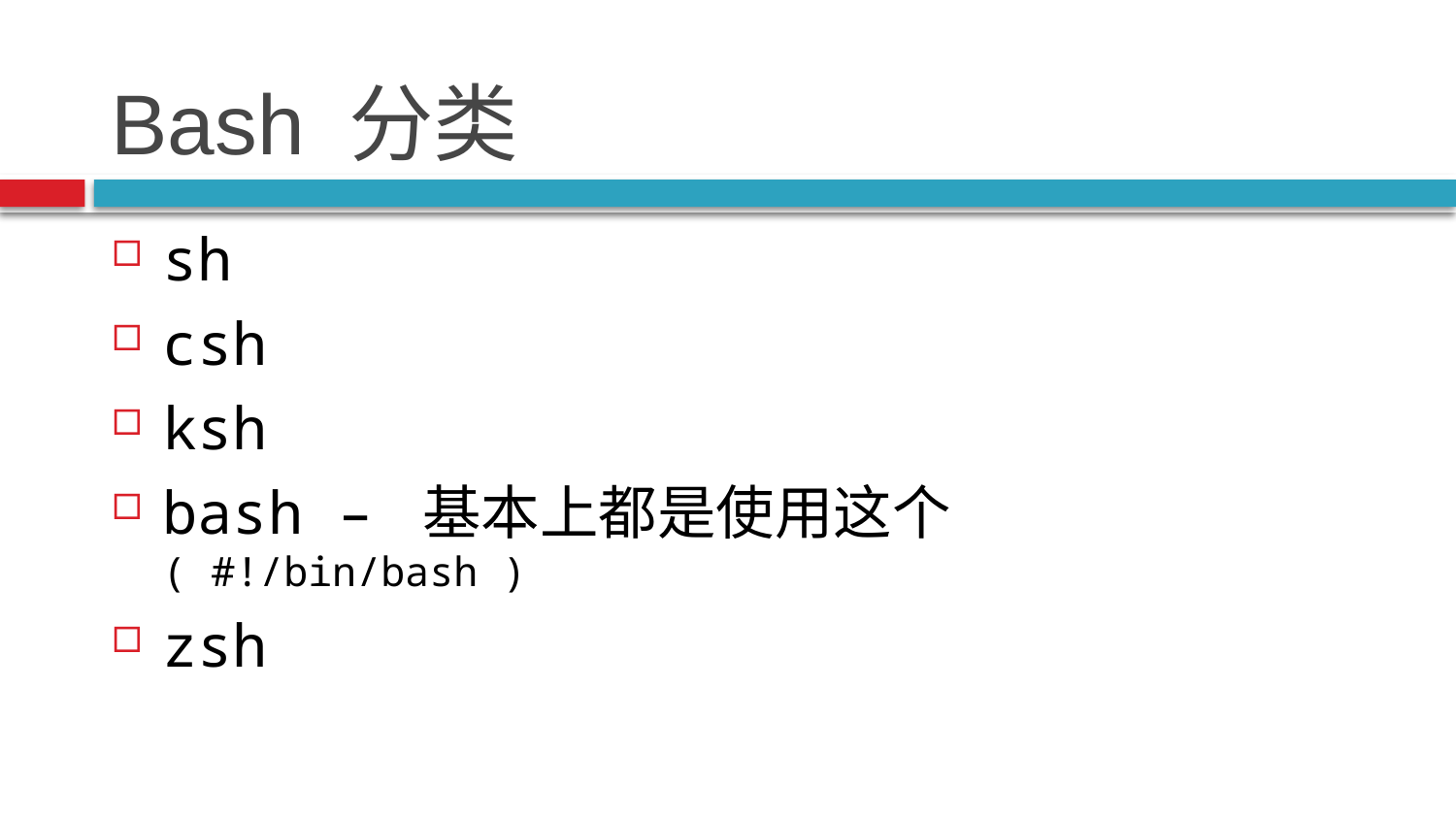

# Bash 分类
sh
csh
ksh
bash – 基本上都是使用这个
( #!/bin/bash )
zsh